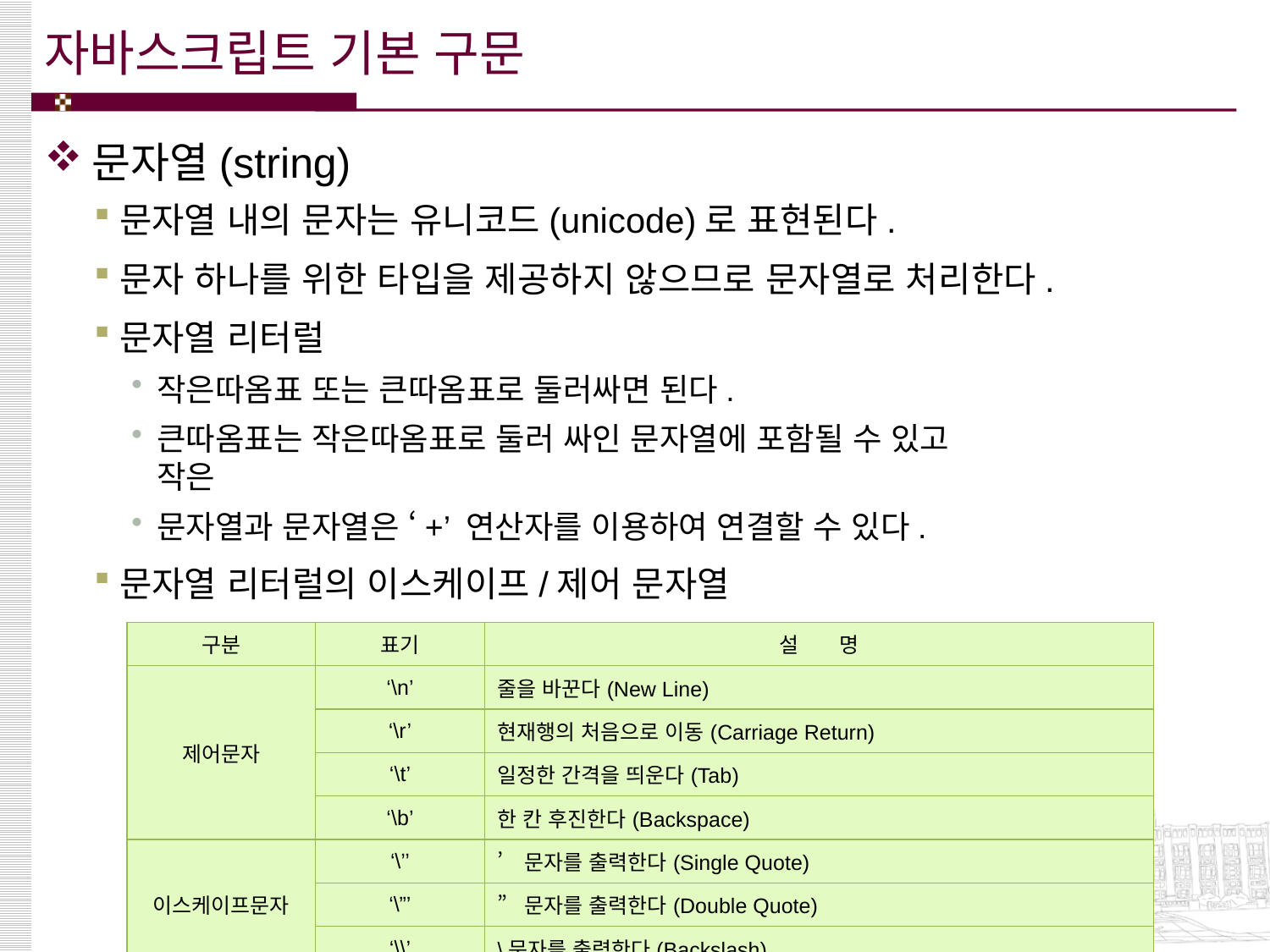

# 자바스크립트 기본 구문
문자열(string)
문자열 내의 문자는 유니코드(unicode)로 표현된다.
문자 하나를 위한 타입을 제공하지 않으므로 문자열로 처리한다.
문자열 리터럴
작은따옴표 또는 큰따옴표로 둘러싸면 된다.
큰따옴표는 작은따옴표로 둘러 싸인 문자열에 포함될 수 있고
작은
문자열과 문자열은 ‘+’ 연산자를 이용하여 연결할 수 있다.
문자열 리터럴의 이스케이프/제어 문자열
| 구분 | 표기 | 설 명 |
| --- | --- | --- |
| 제어문자 | ‘\n’ | 줄을 바꾼다(New Line) |
|  | ‘\r’ | 현재행의 처음으로 이동(Carriage Return) |
|  | ‘\t’ | 일정한 간격을 띄운다(Tab) |
|  | ‘\b’ | 한 칸 후진한다(Backspace) |
| 이스케이프문자 | ‘\’’ | ’문자를 출력한다(Single Quote) |
|  | ‘\”’ | ”문자를 출력한다(Double Quote) |
|  | ‘\\’ | \문자를 출력한다(Backslash) |